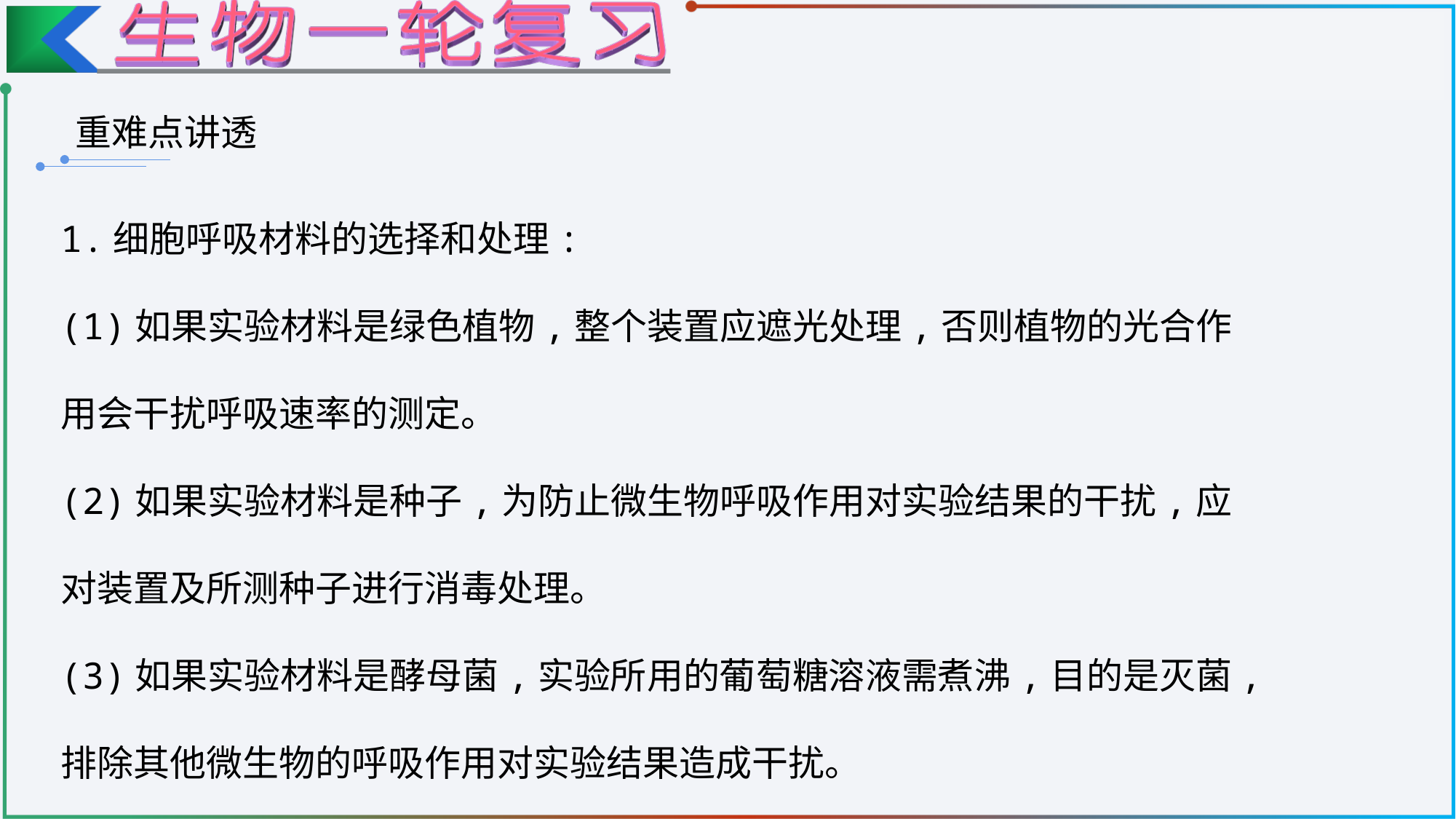

重难点讲透
1.细胞呼吸材料的选择和处理:
(1)如果实验材料是绿色植物,整个装置应遮光处理,否则植物的光合作用会干扰呼吸速率的测定。
(2)如果实验材料是种子,为防止微生物呼吸作用对实验结果的干扰,应对装置及所测种子进行消毒处理。
(3)如果实验材料是酵母菌,实验所用的葡萄糖溶液需煮沸,目的是灭菌,排除其他微生物的呼吸作用对实验结果造成干扰。